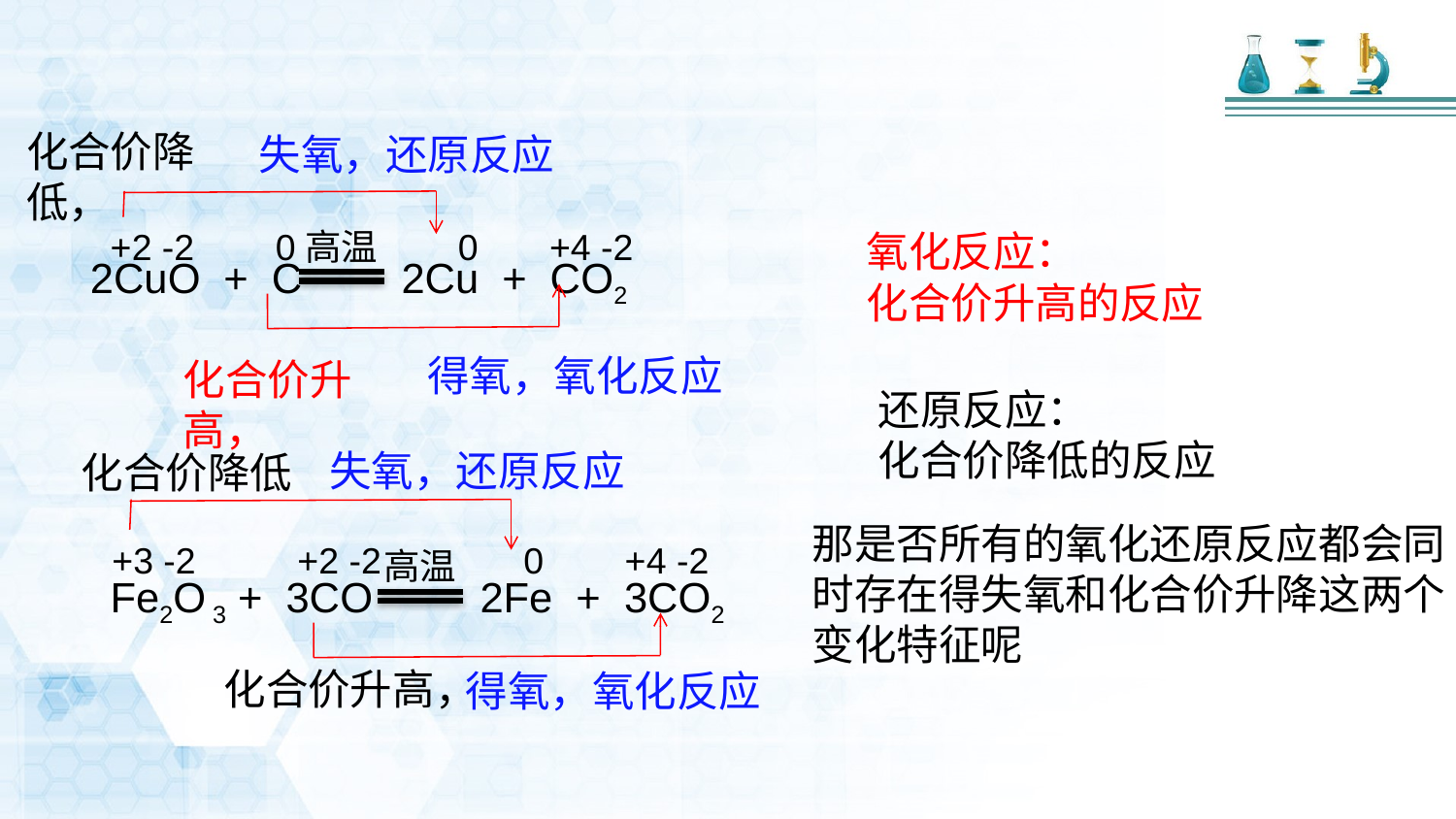

化合价降低，
失氧，还原反应
+2 -2        0                0       +4 -2
高温
2CuO  +  C
2Cu  +  CO2
氧化反应：
化合价升高的反应
得氧，氧化反应
化合价升高，
还原反应：
化合价降低的反应
失氧，还原反应
化合价降低
那是否所有的氧化还原反应都会同时存在得失氧和化合价升降这两个变化特征呢
+3 -2          +2 -2              0        +4 -2
高温
Fe2O 3 +  3CO
2Fe  +  3CO2
化合价升高，
得氧，氧化反应